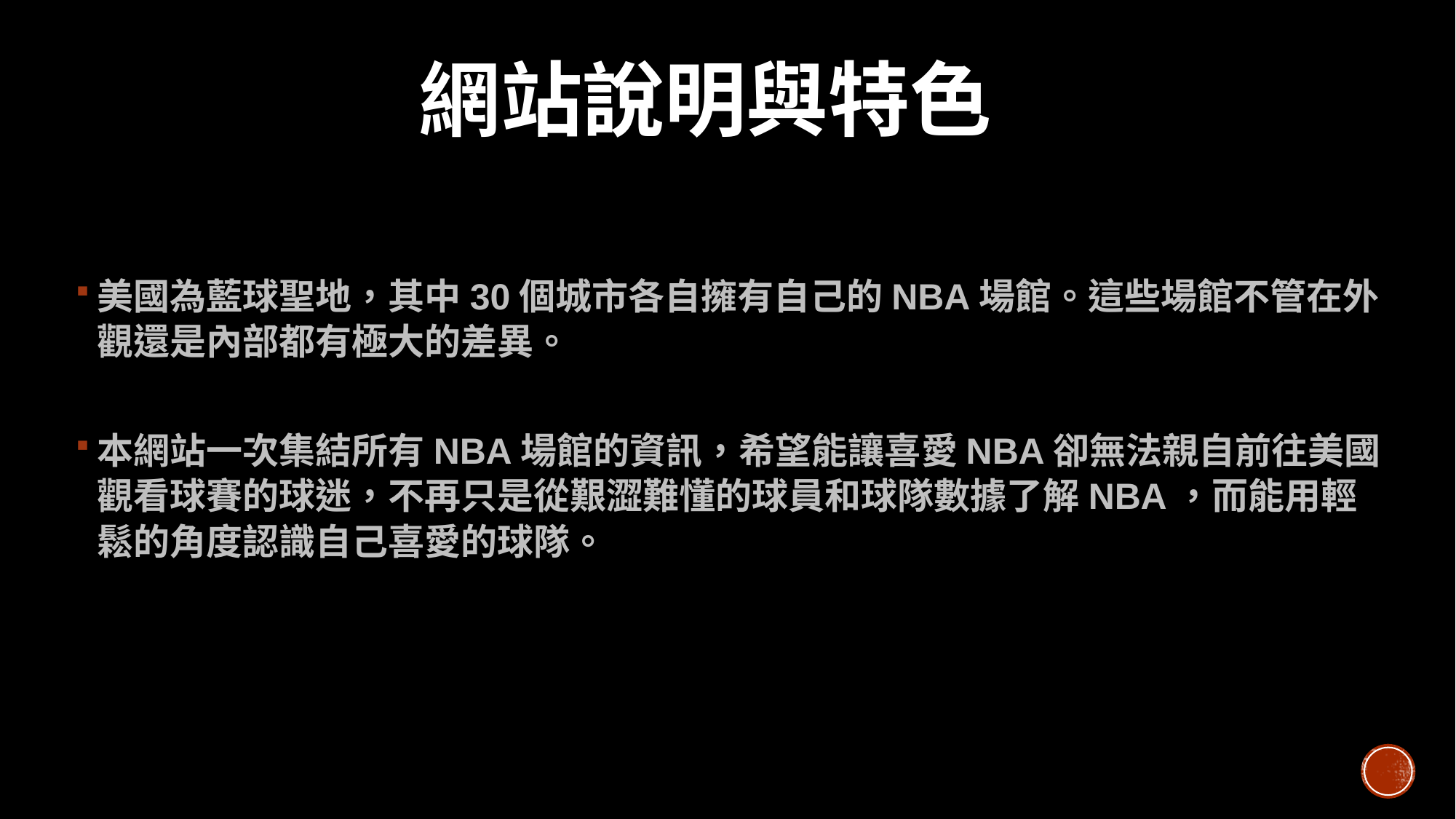

# 網站說明與特色
美國為藍球聖地，其中30個城市各自擁有自己的NBA場館。這些場館不管在外觀還是內部都有極大的差異。

本網站一次集結所有NBA場館的資訊，希望能讓喜愛NBA卻無法親自前往美國觀看球賽的球迷，不再只是從艱澀難懂的球員和球隊數據了解NBA，而能用輕鬆的角度認識自己喜愛的球隊。